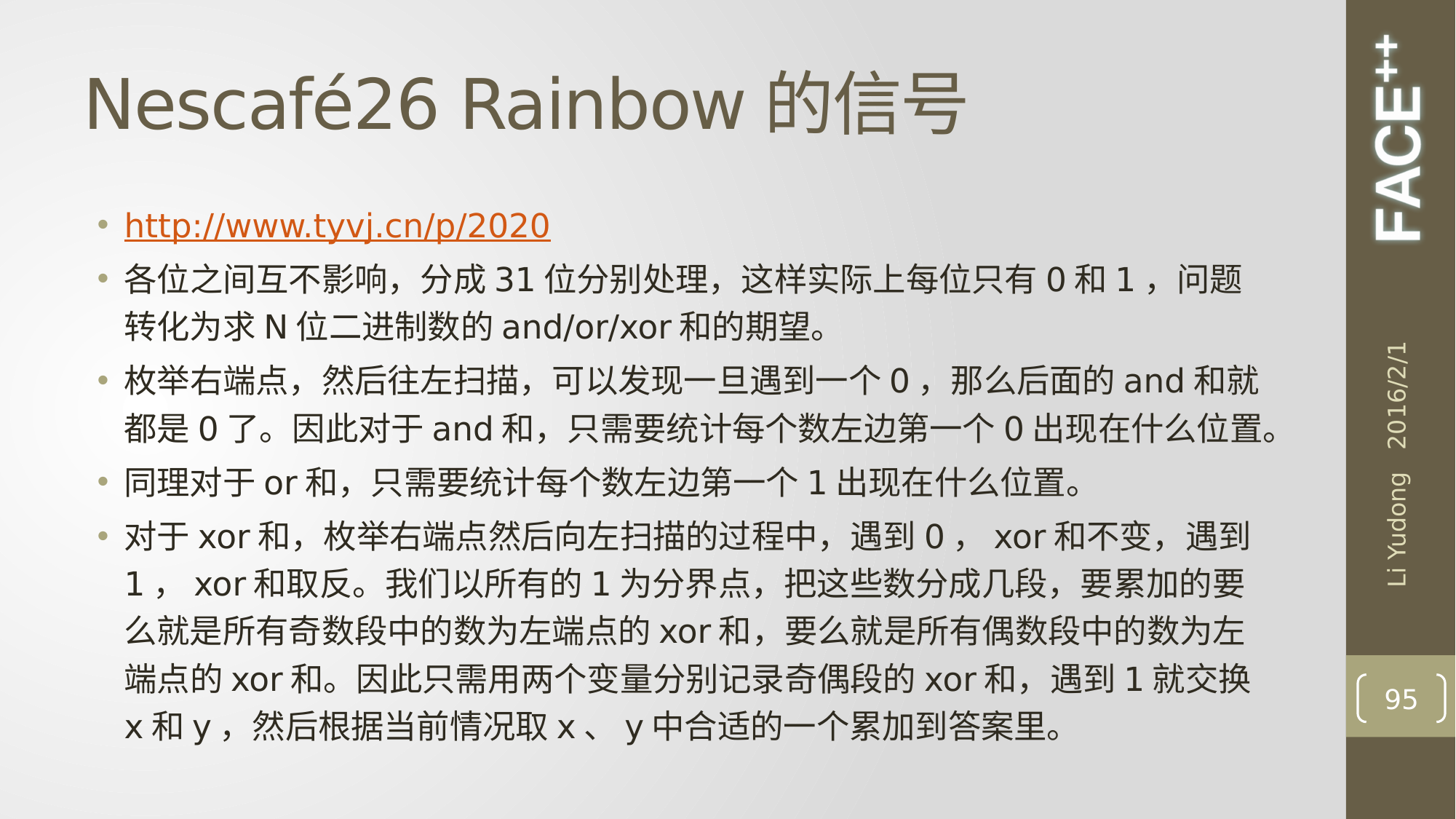

# Nescafé26 Rainbow的信号
http://www.tyvj.cn/p/2020
各位之间互不影响，分成31位分别处理，这样实际上每位只有0和1，问题转化为求N位二进制数的and/or/xor和的期望。
枚举右端点，然后往左扫描，可以发现一旦遇到一个0，那么后面的and和就都是0了。因此对于and和，只需要统计每个数左边第一个0出现在什么位置。
同理对于or和，只需要统计每个数左边第一个1出现在什么位置。
对于xor和，枚举右端点然后向左扫描的过程中，遇到0，xor和不变，遇到1，xor和取反。我们以所有的1为分界点，把这些数分成几段，要累加的要么就是所有奇数段中的数为左端点的xor和，要么就是所有偶数段中的数为左端点的xor和。因此只需用两个变量分别记录奇偶段的xor和，遇到1就交换x和y，然后根据当前情况取x、y中合适的一个累加到答案里。

2016/2/1
Li Yudong
95